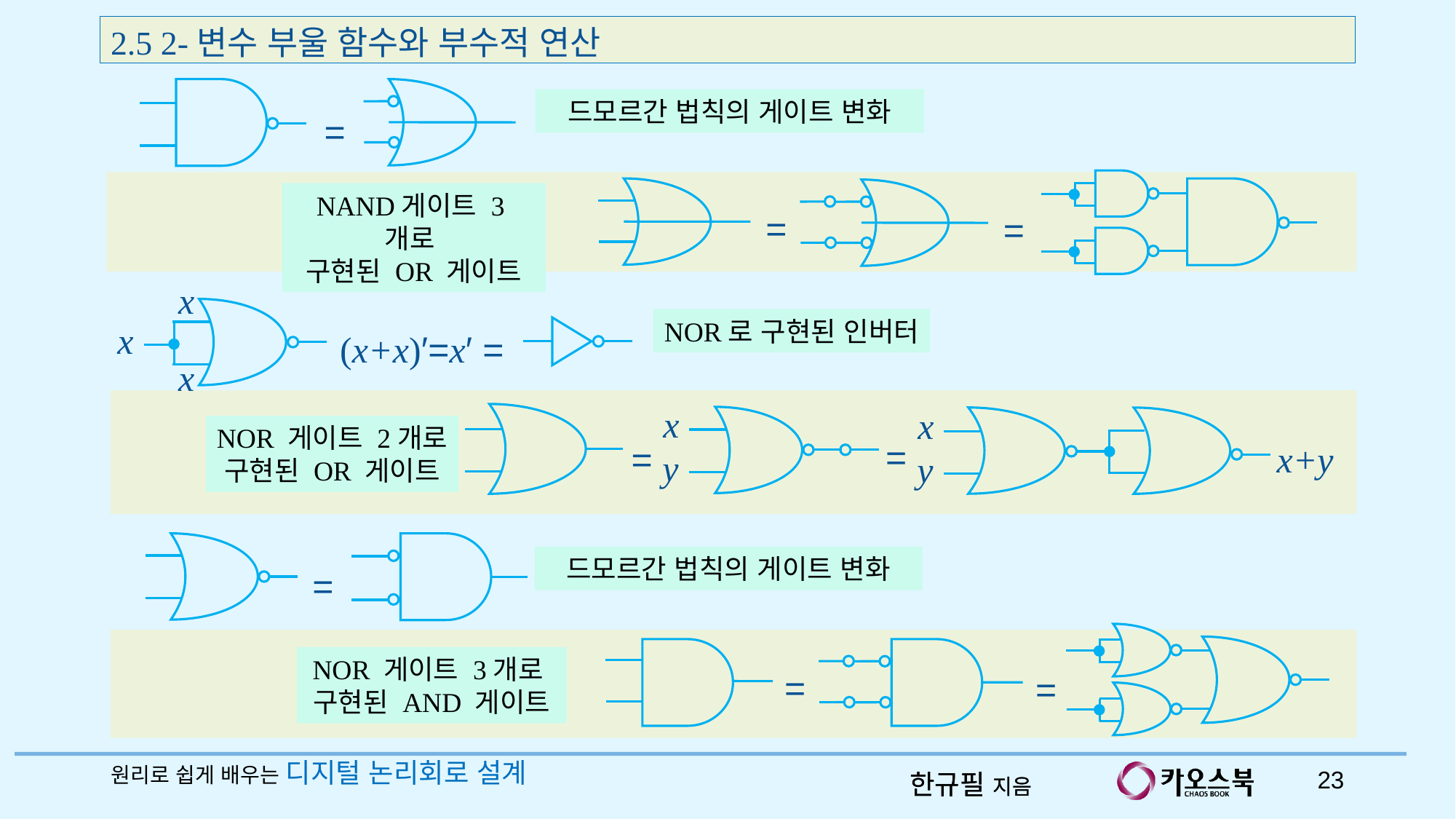

2.5 2-변수 부울 함수와 부수적 연산
=

드모르간 법칙의 게이트 변화

=
=

NAND게이트 3개로
구현된 OR 게이트
x
(x+x)′=x′ =

x

x
NOR로 구현된 인버터

x
x
=

x+y
=

y
y

NOR 게이트 2개로
구현된 OR 게이트
=

드모르간 법칙의 게이트 변화

=
=

NOR 게이트 3개로
구현된 AND 게이트
원리로 쉽게 배우는 디지털 논리회로 설계
23